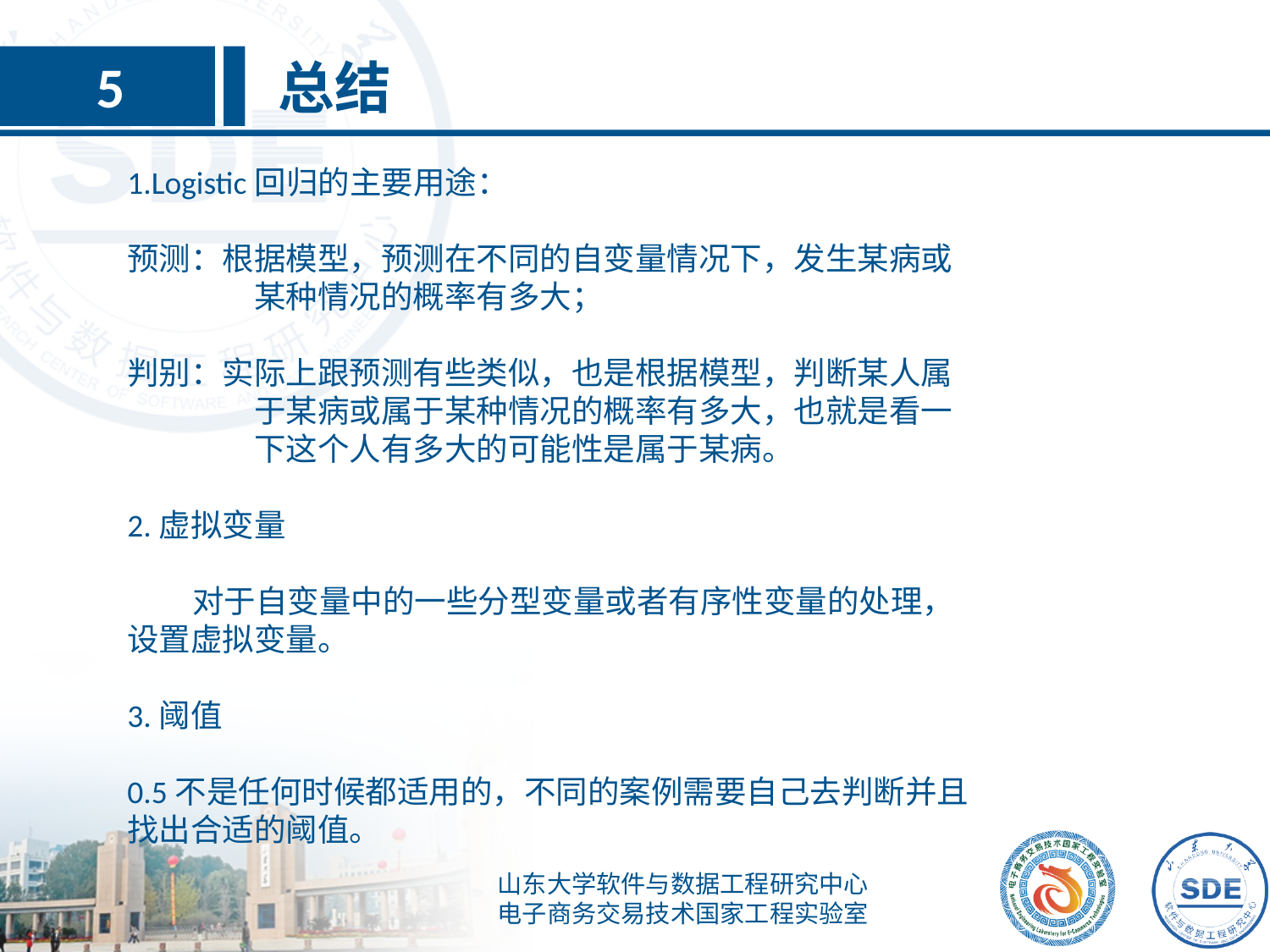

总结
5
1.Logistic回归的主要用途：

预测：根据模型，预测在不同的自变量情况下，发生某病或    	某种情况的概率有多大；

判别：实际上跟预测有些类似，也是根据模型，判断某人属	于某病或属于某种情况的概率有多大，也就是看一	下这个人有多大的可能性是属于某病。

2.虚拟变量

        对于自变量中的一些分型变量或者有序性变量的处理，设置虚拟变量。

3.阈值

0.5不是任何时候都适用的，不同的案例需要自己去判断并且找出合适的阈值。